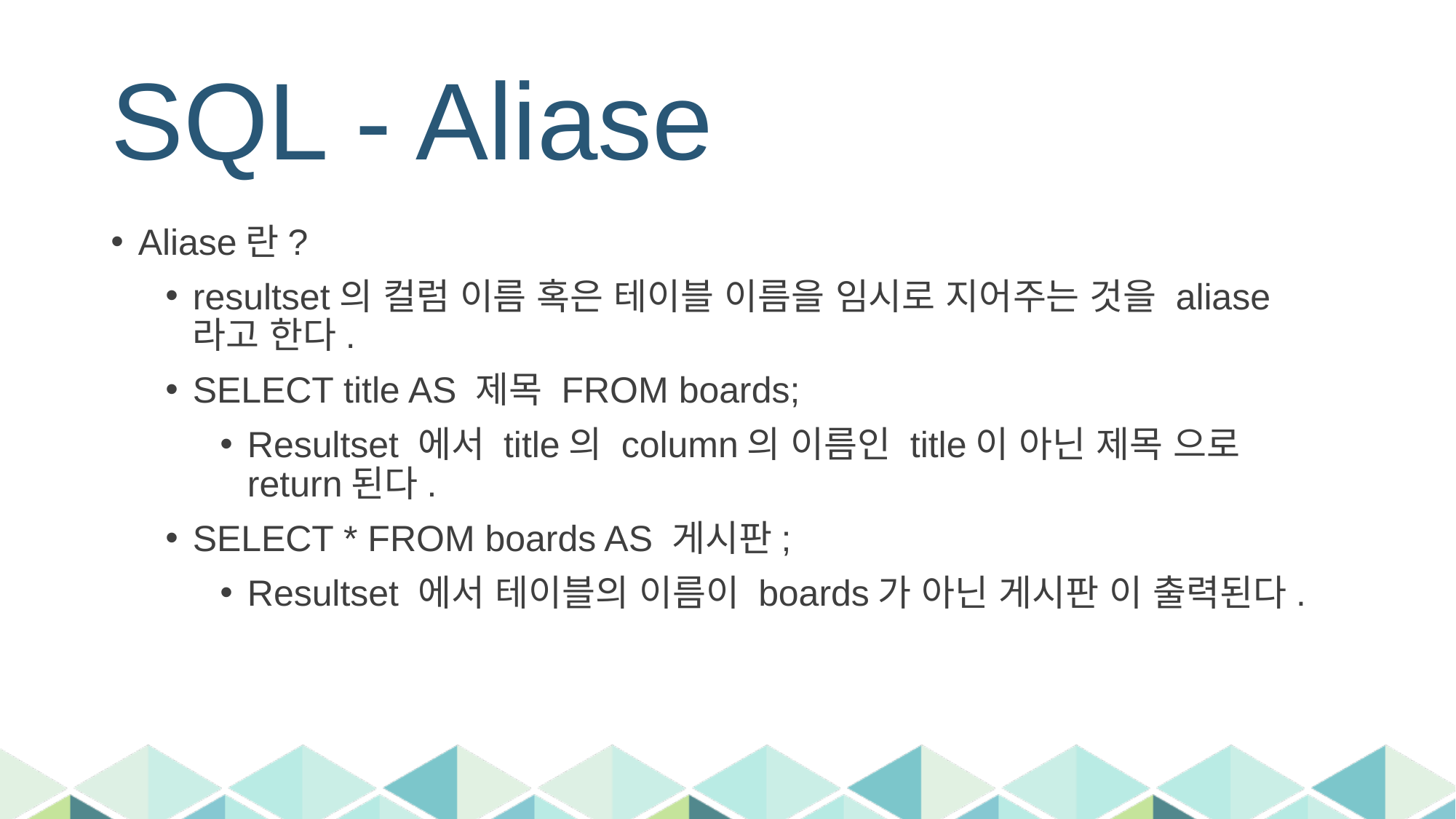

# SQL - Aliase
Aliase란?
resultset의 컬럼 이름 혹은 테이블 이름을 임시로 지어주는 것을 aliase라고 한다.
SELECT title AS 제목 FROM boards;
Resultset 에서 title의 column의 이름인 title이 아닌 제목 으로 return된다.
SELECT * FROM boards AS 게시판;
Resultset 에서 테이블의 이름이 boards가 아닌 게시판 이 출력된다.